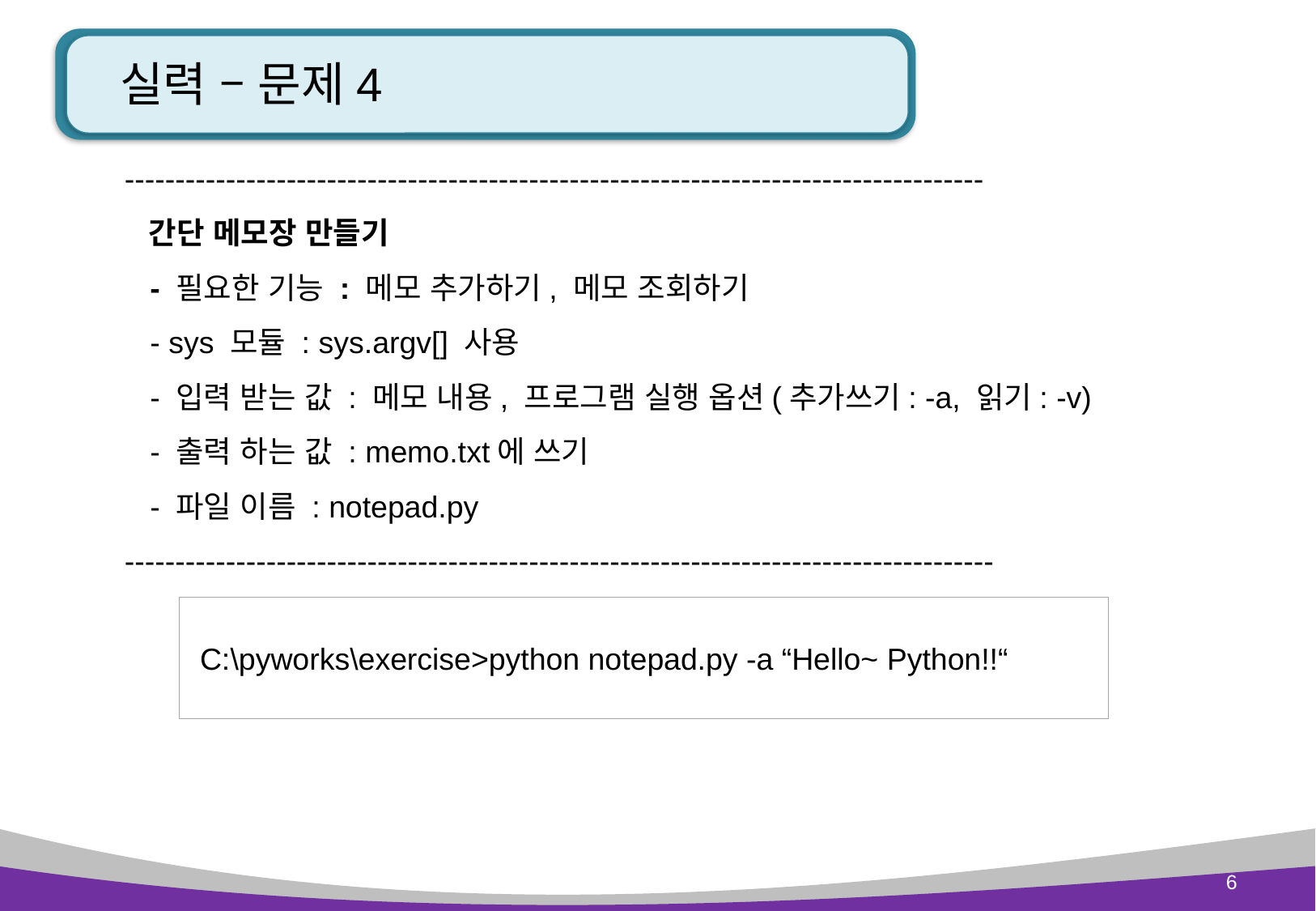

# 실력 – 문제4
-------------------------------------------------------------------------------------
  간단 메모장 만들기
   - 필요한 기능 : 메모 추가하기, 메모 조회하기
   - sys 모듈 : sys.argv[] 사용
   - 입력 받는 값 : 메모 내용, 프로그램 실행 옵션(추가쓰기: -a, 읽기: -v)
   - 출력 하는 값 : memo.txt에 쓰기
   - 파일 이름 : notepad.py
--------------------------------------------------------------------------------------

 C:\pyworks\exercise>python notepad.py -a “Hello~ Python!!“

6